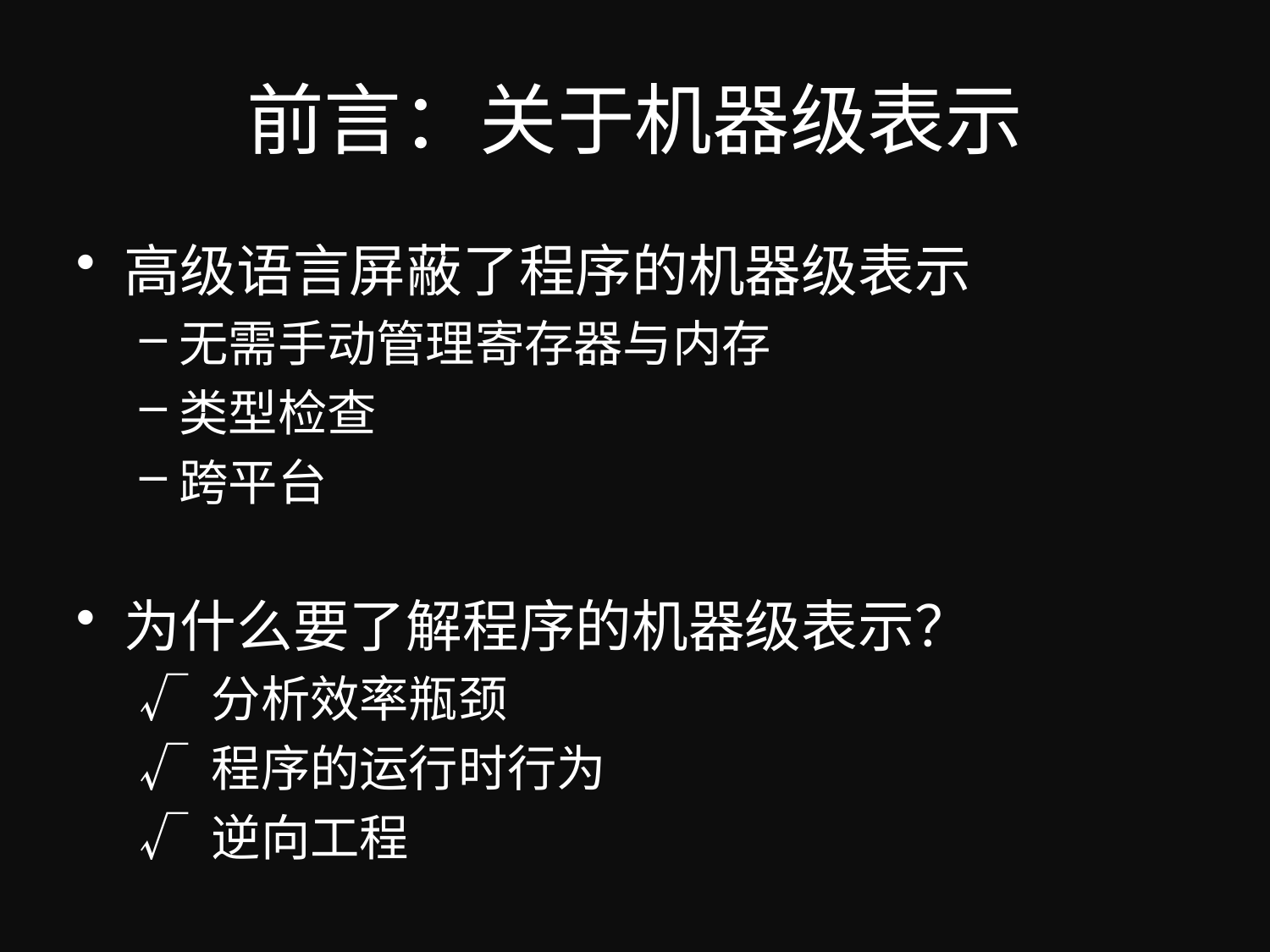

# 前言：关于机器级表示
高级语言屏蔽了程序的机器级表示
无需手动管理寄存器与内存
类型检查
跨平台

为什么要了解程序的机器级表示？
√ 分析效率瓶颈
√ 程序的运行时行为
√ 逆向工程